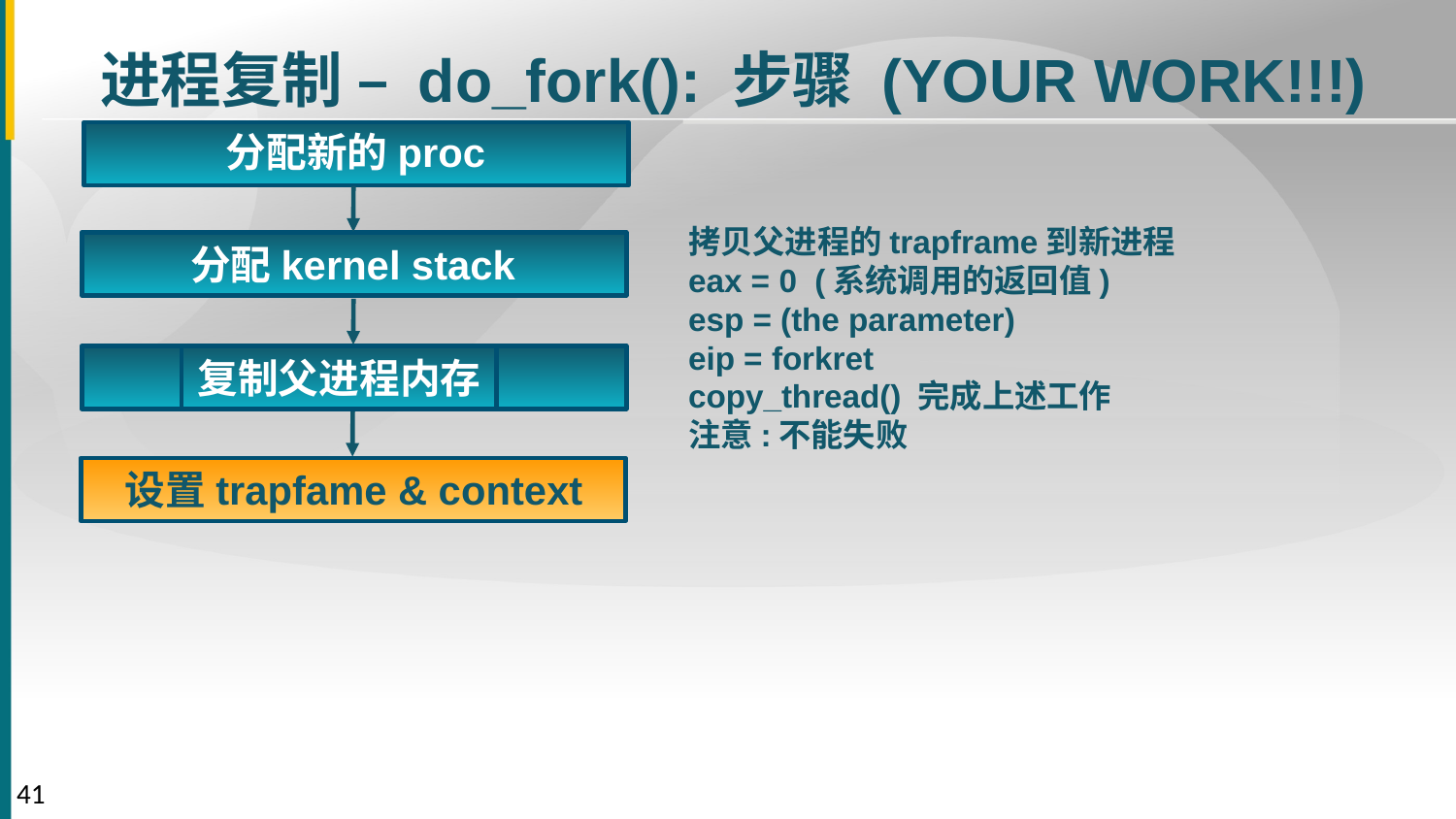

进程复制 – do_fork(): 步骤 (YOUR WORK!!!)
分配新的proc

拷贝父进程的trapframe到新进程
eax = 0  (系统调用的返回值)
esp = (the parameter)
eip = forkret
copy_thread() 完成上述工作
注意:不能失败
分配kernel stack

复制父进程内存

设置trapfame & context

41